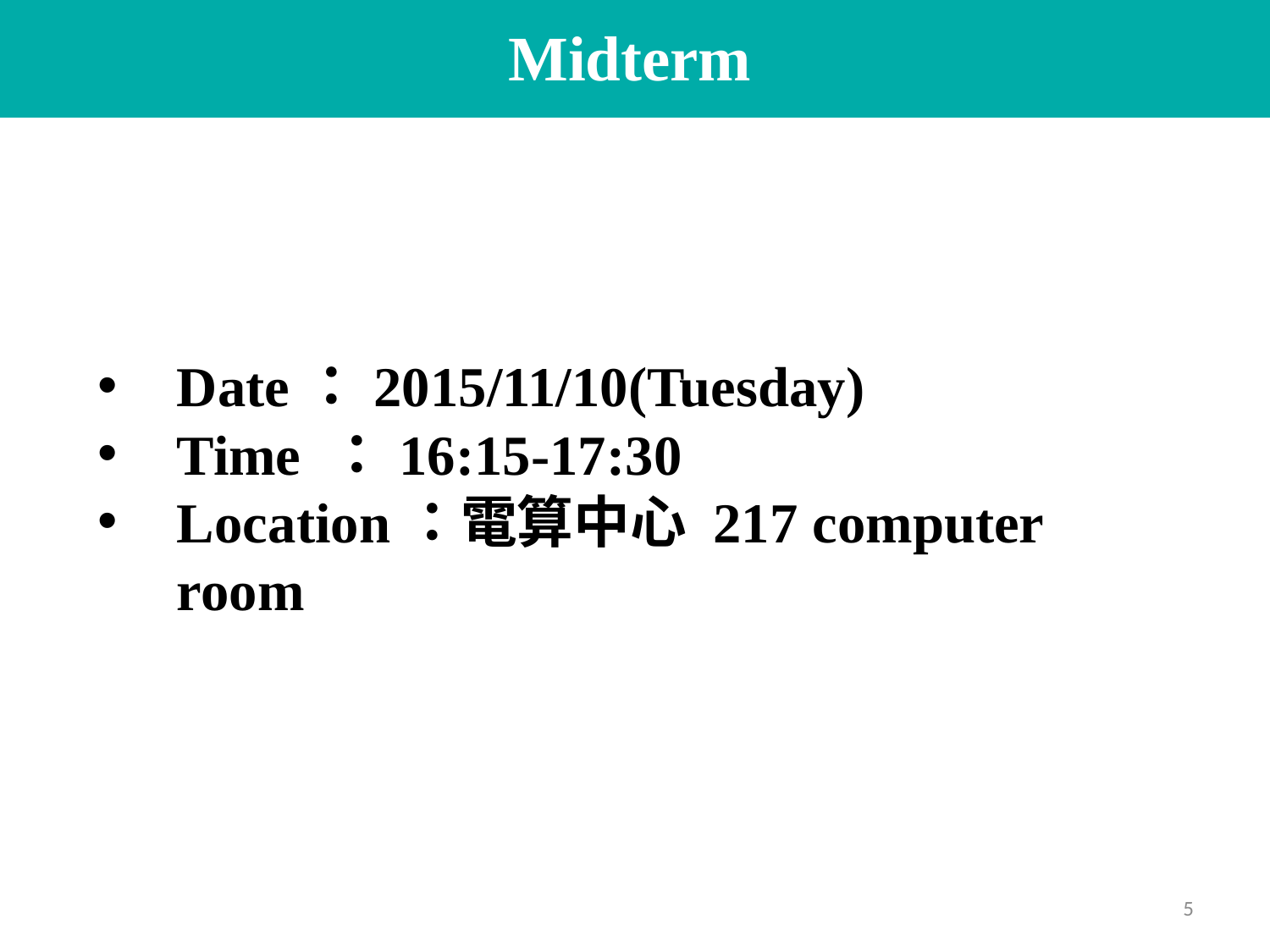

# Midterm
Date：2015/11/10(Tuesday)
Time ：16:15-17:30
Location：電算中心 217 computer room
5